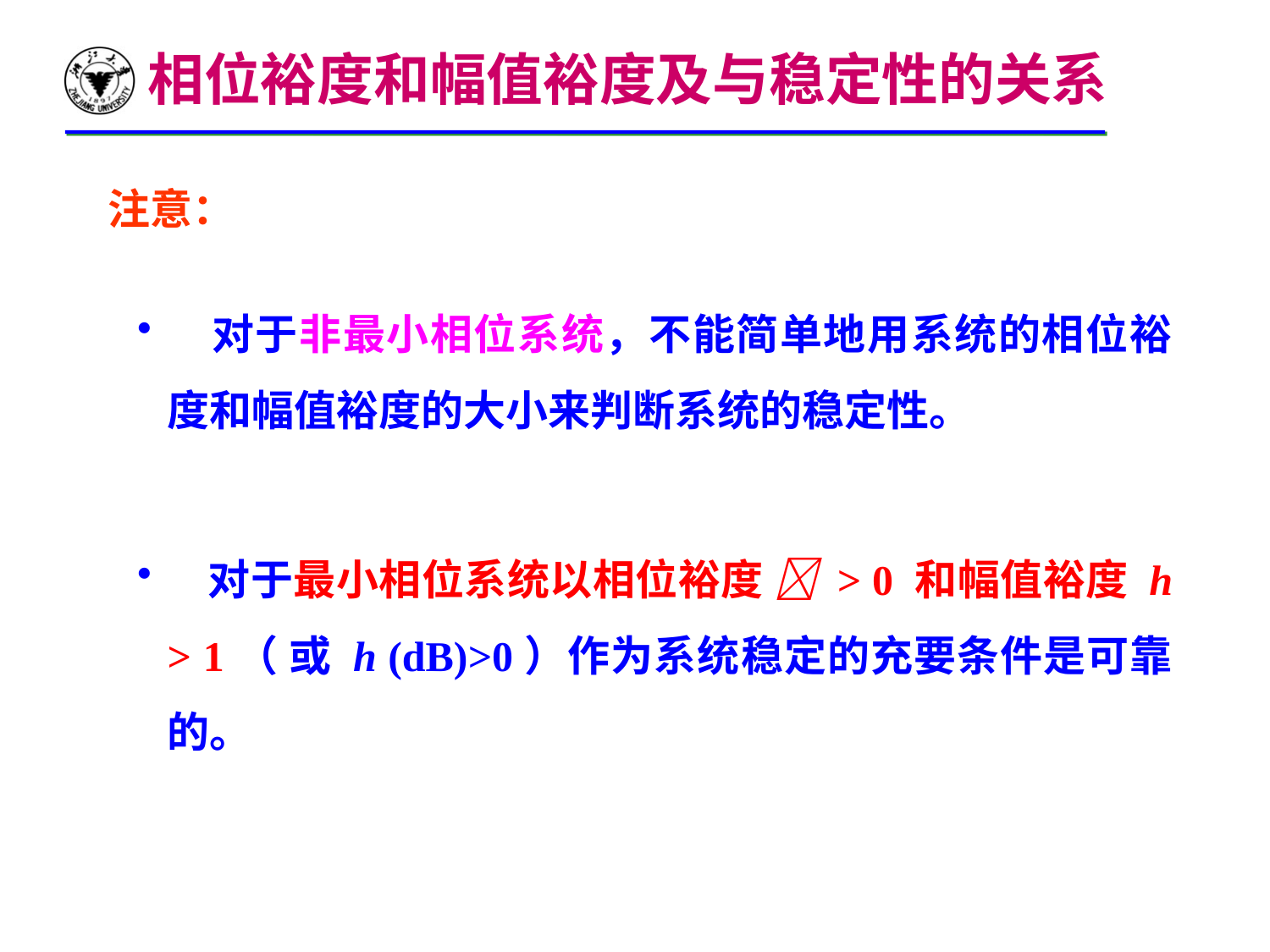

相位裕度和幅值裕度及与稳定性的关系
注意：
   对于非最小相位系统，不能简单地用系统的相位裕度和幅值裕度的大小来判断系统的稳定性。

   对于最小相位系统以相位裕度 γ > 0 和幅值裕度 h > 1（ 或 h (dB)>0）作为系统稳定的充要条件是可靠的。